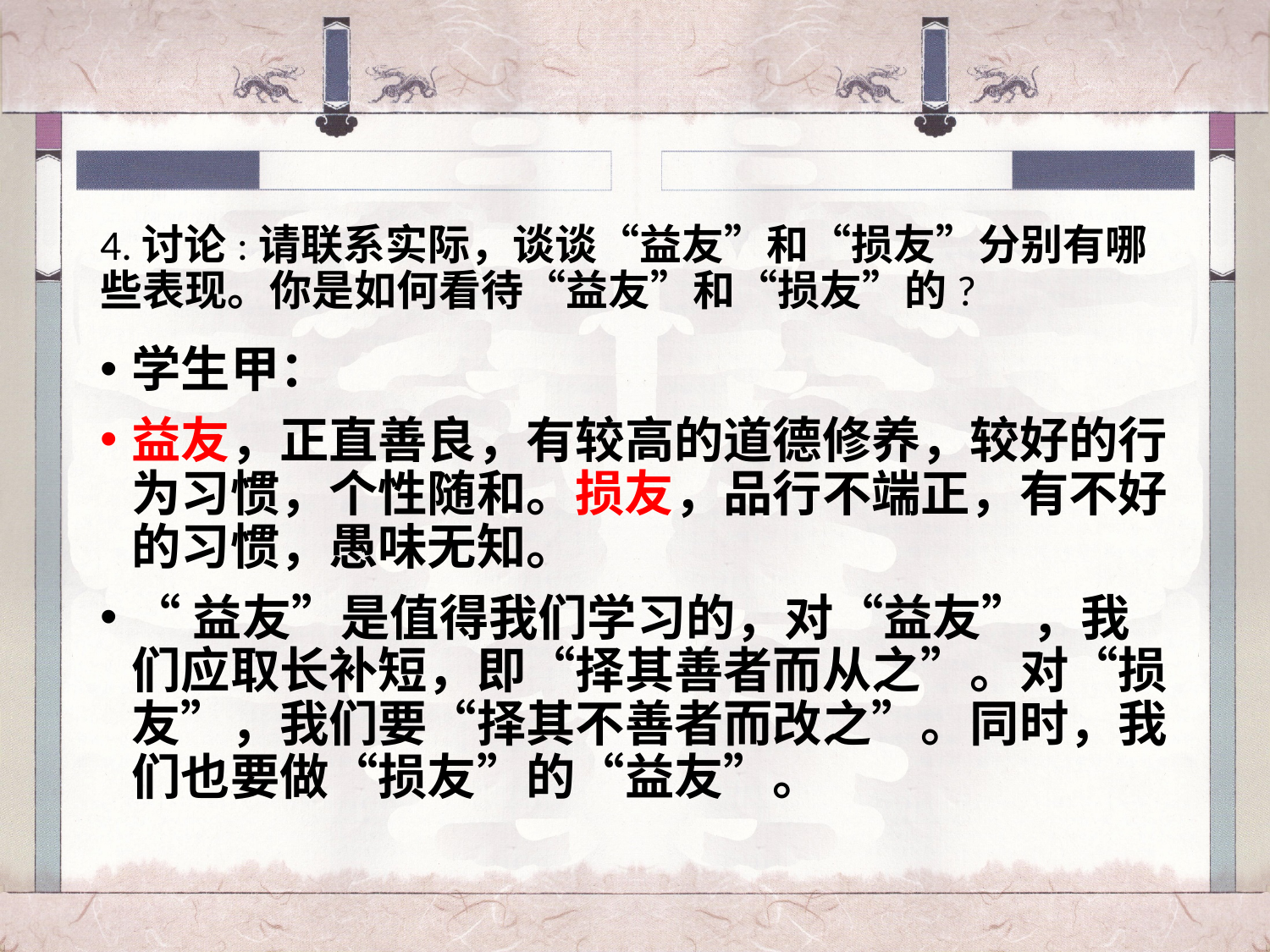

# 4.讨论:请联系实际，谈谈“益友”和“损友”分别有哪些表现。你是如何看待“益友”和“损友”的?
学生甲：
益友，正直善良，有较高的道德修养，较好的行为习惯，个性随和。损友，品行不端正，有不好的习惯，愚味无知。
“益友”是值得我们学习的，对“益友”，我们应取长补短，即“择其善者而从之”。对“损友”，我们要“择其不善者而改之”。同时，我们也要做“损友”的“益友”。